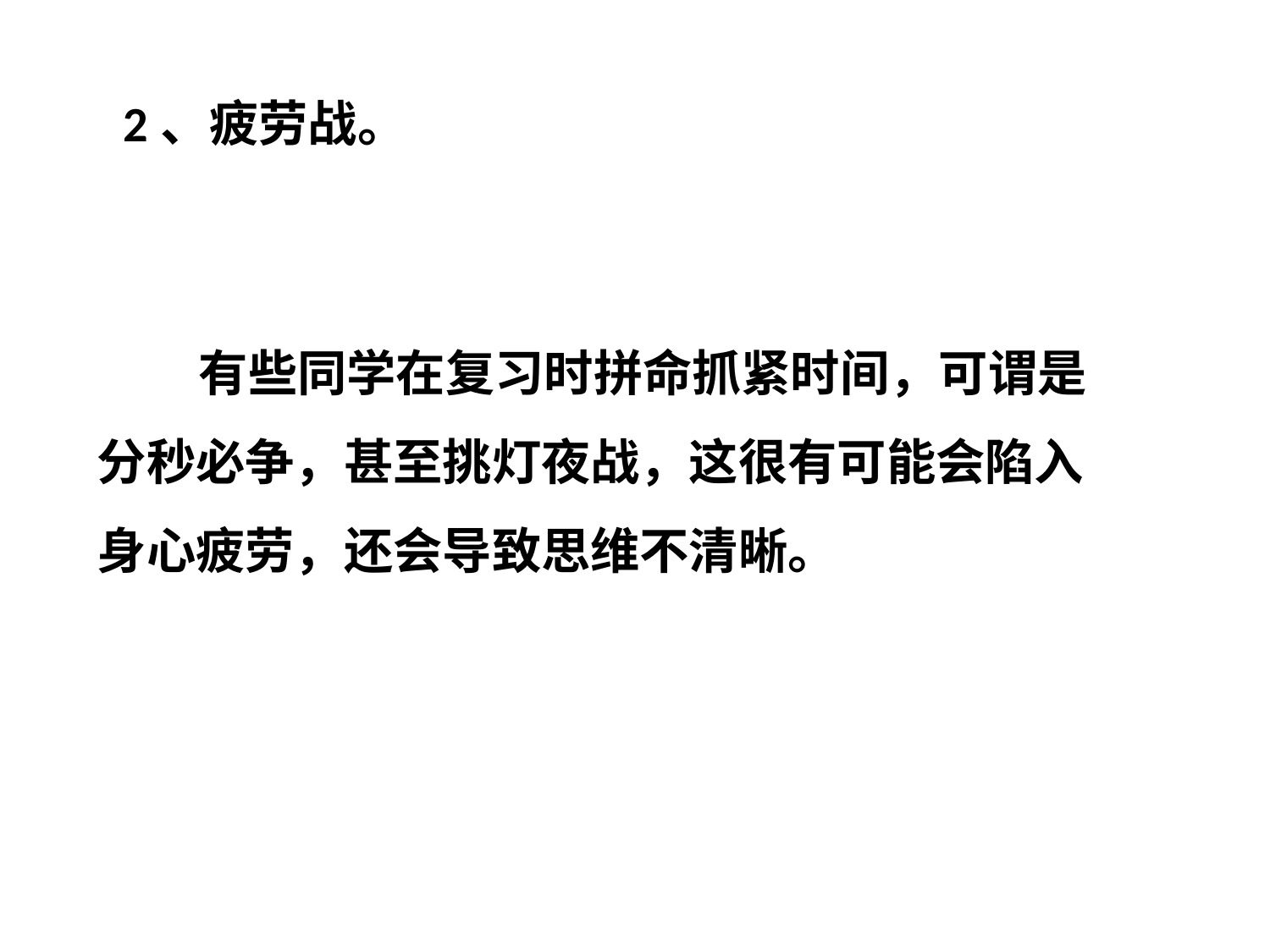

2、疲劳战。
        有些同学在复习时拼命抓紧时间，可谓是分秒必争，甚至挑灯夜战，这很有可能会陷入身心疲劳，还会导致思维不清晰。